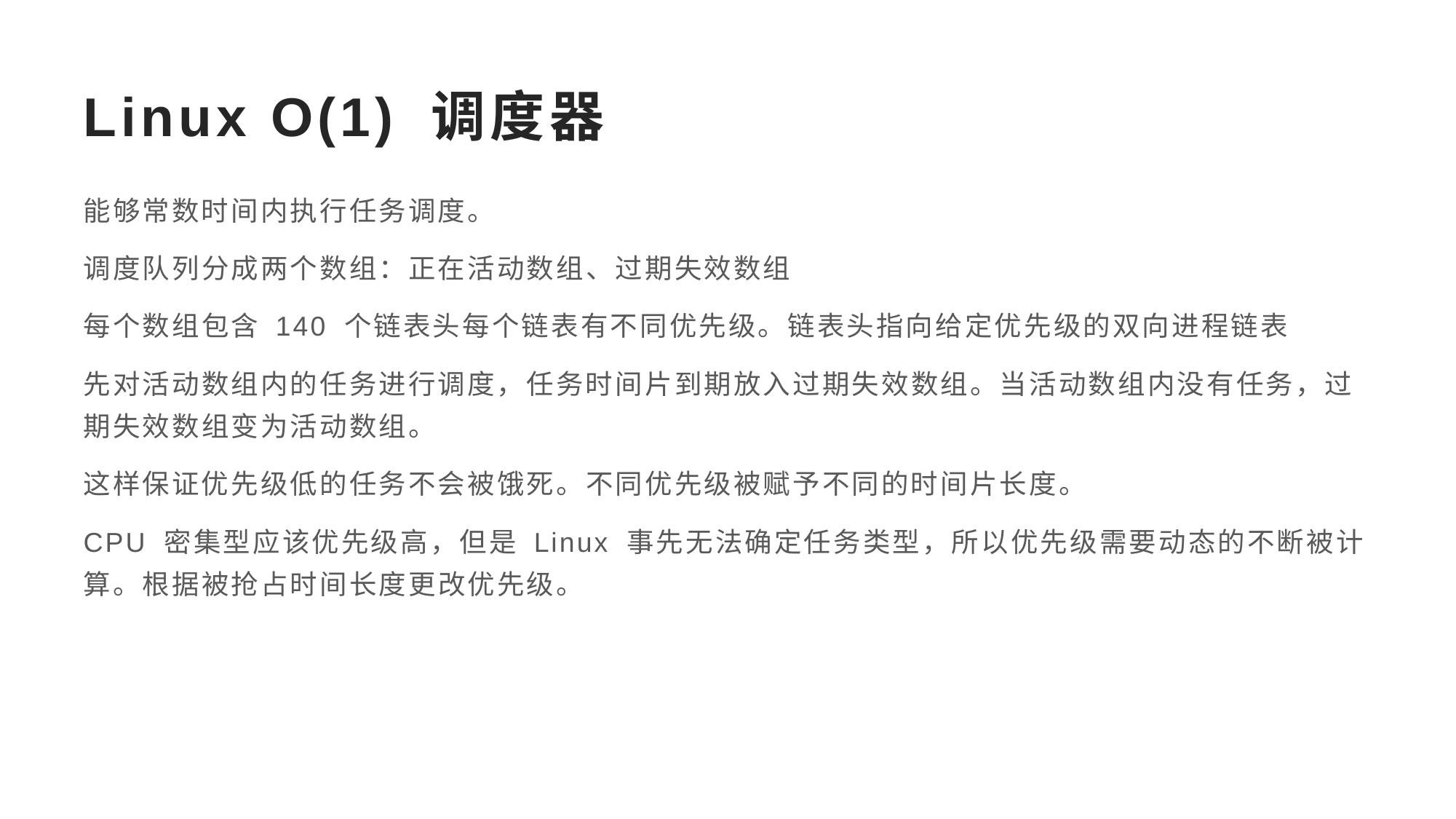

# Linux O(1) 调度器
能够常数时间内执行任务调度。
调度队列分成两个数组：正在活动数组、过期失效数组
每个数组包含 140 个链表头每个链表有不同优先级。链表头指向给定优先级的双向进程链表
先对活动数组内的任务进行调度，任务时间片到期放入过期失效数组。当活动数组内没有任务，过期失效数组变为活动数组。
这样保证优先级低的任务不会被饿死。不同优先级被赋予不同的时间片长度。
CPU 密集型应该优先级高，但是 Linux 事先无法确定任务类型，所以优先级需要动态的不断被计算。根据被抢占时间长度更改优先级。